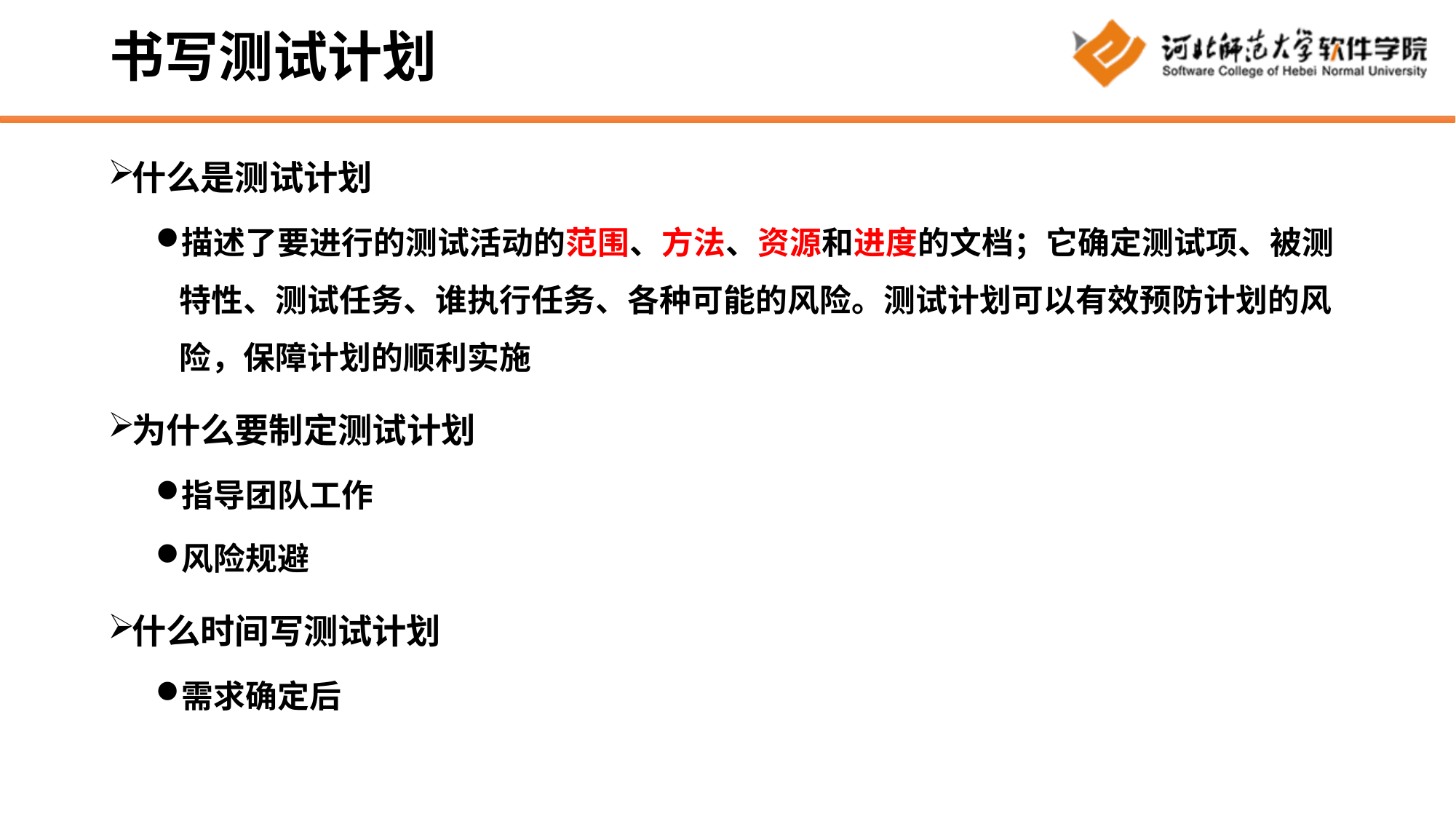

# 书写测试计划
什么是测试计划
描述了要进行的测试活动的范围、方法、资源和进度的文档；它确定测试项、被测特性、测试任务、谁执行任务、各种可能的风险。测试计划可以有效预防计划的风险，保障计划的顺利实施
为什么要制定测试计划
指导团队工作
风险规避
什么时间写测试计划
需求确定后